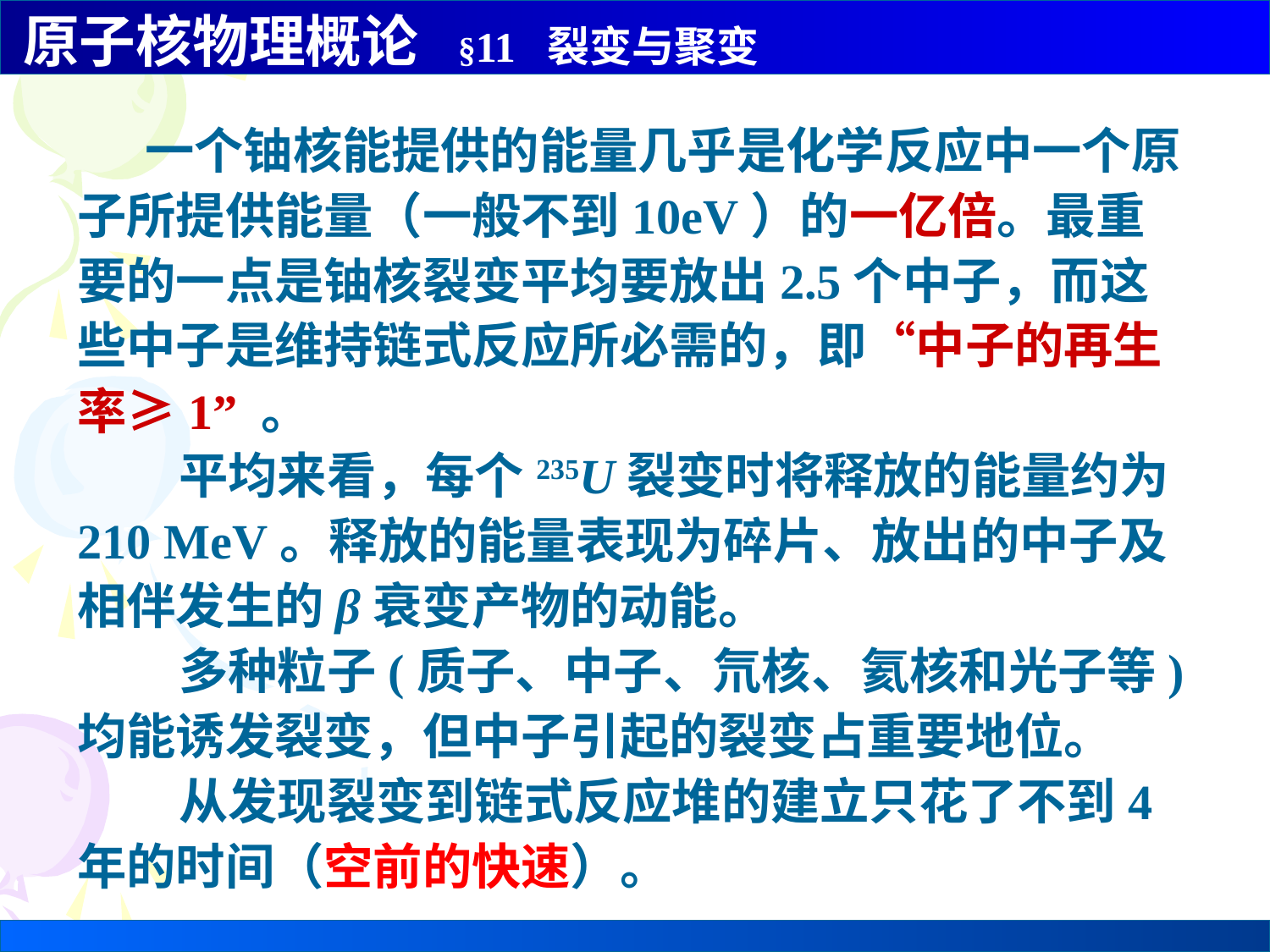

一个铀核能提供的能量几乎是化学反应中一个原子所提供能量（一般不到10eV）的一亿倍。最重要的一点是铀核裂变平均要放出2.5个中子，而这些中子是维持链式反应所必需的，即“中子的再生率≥1” 。
        平均来看，每个235U裂变时将释放的能量约为210 MeV。释放的能量表现为碎片、放出的中子及相伴发生的β衰变产物的动能。
        多种粒子(质子、中子、氘核、氦核和光子等)均能诱发裂变，但中子引起的裂变占重要地位。
        从发现裂变到链式反应堆的建立只花了不到4年的时间（空前的快速）。